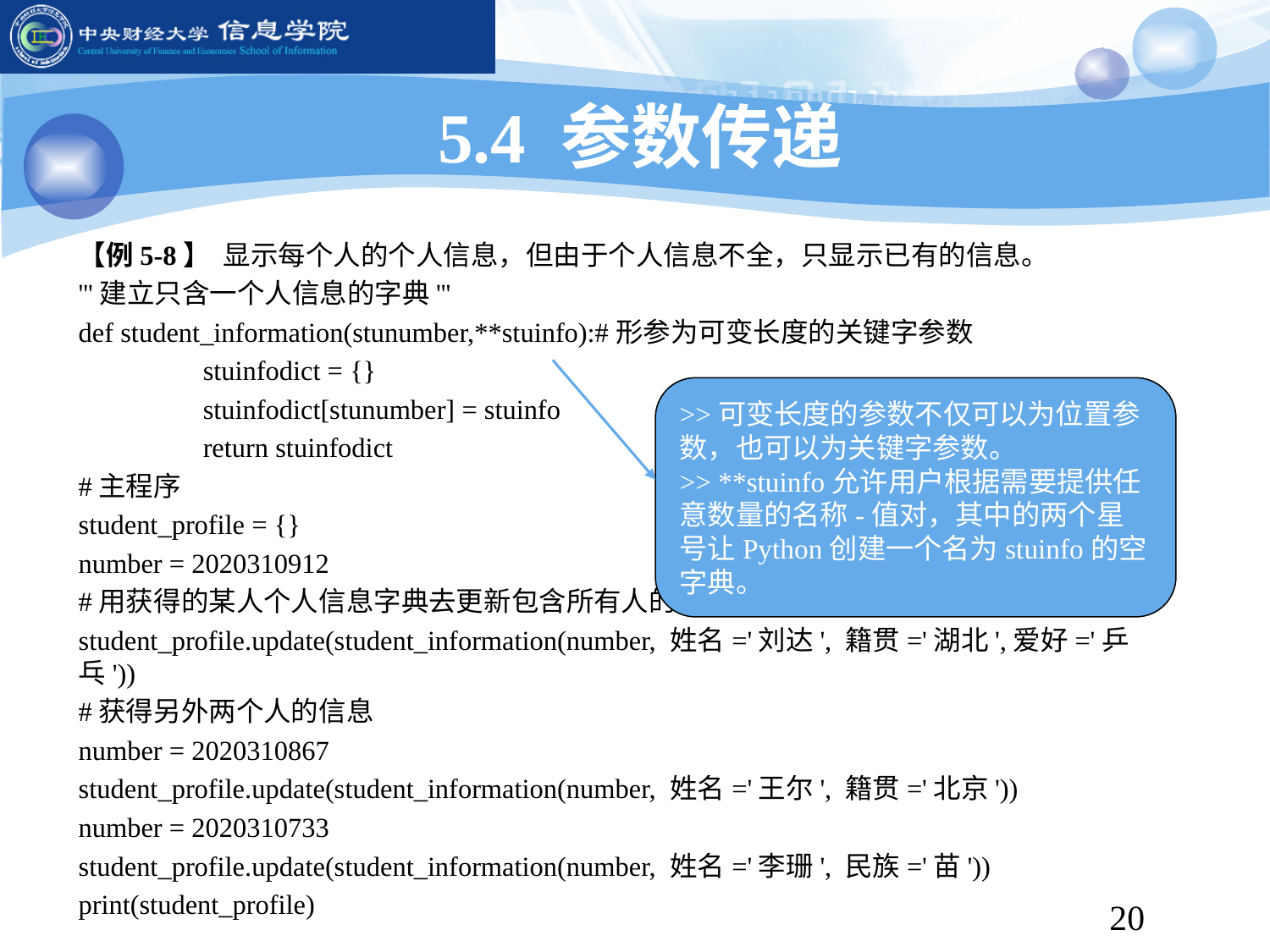

# 5.4 参数传递
【例5-8】  显示每个人的个人信息，但由于个人信息不全，只显示已有的信息。
'''建立只含一个人信息的字典'''
def student_information(stunumber,**stuinfo):#形参为可变长度的关键字参数
	stuinfodict = {}
	stuinfodict[stunumber] = stuinfo
	return stuinfodict
#主程序
student_profile = {}
number = 2020310912
#用获得的某人个人信息字典去更新包含所有人的字典
student_profile.update(student_information(number, 姓名='刘达', 籍贯='湖北',爱好='乒乓'))
#获得另外两个人的信息
number = 2020310867
student_profile.update(student_information(number, 姓名='王尔', 籍贯='北京'))
number = 2020310733
student_profile.update(student_information(number, 姓名='李珊', 民族='苗'))
print(student_profile)
>>可变长度的参数不仅可以为位置参数，也可以为关键字参数。
>> **stuinfo允许用户根据需要提供任意数量的名称-值对，其中的两个星号让Python创建一个名为stuinfo的空字典。